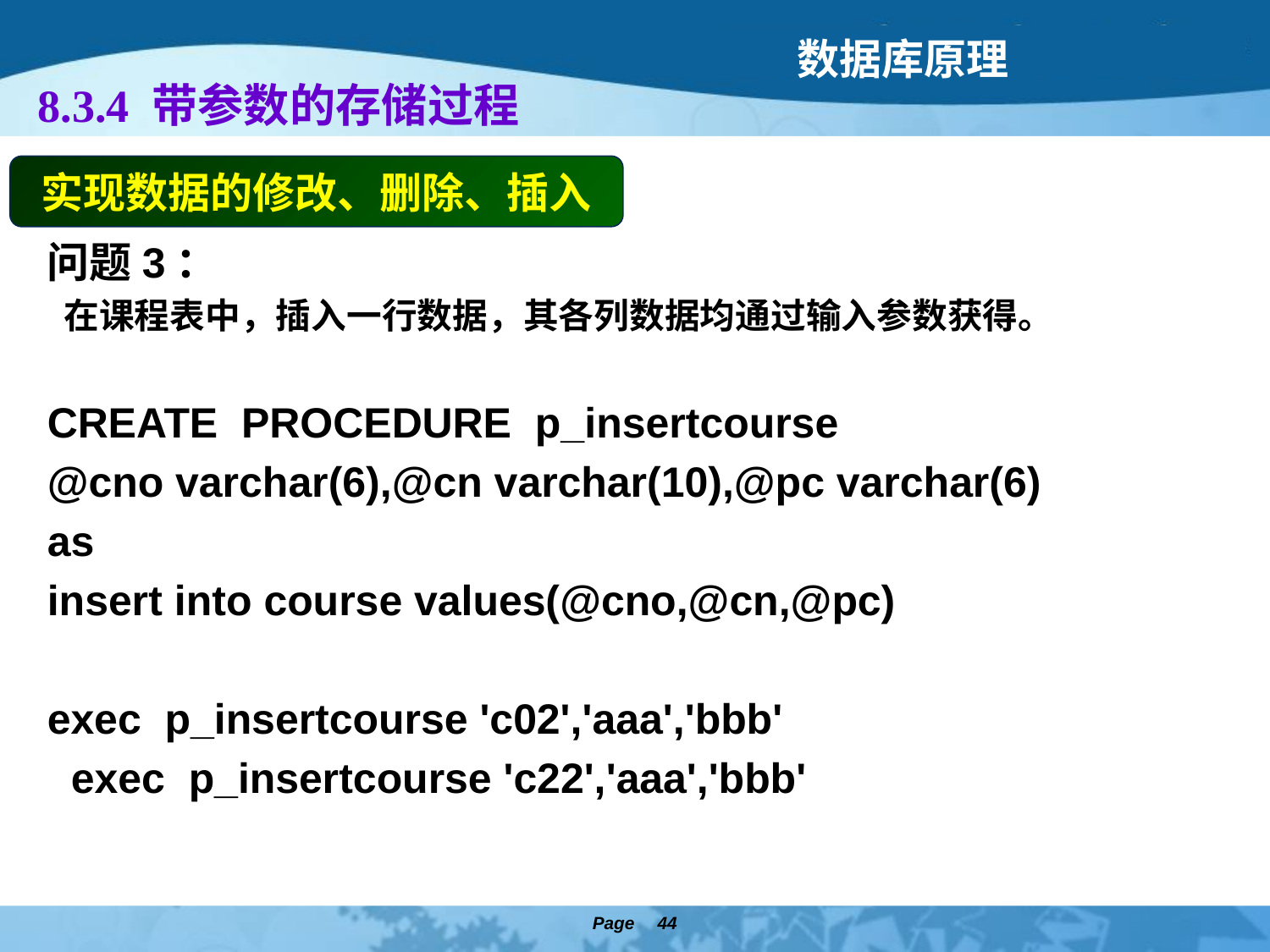

# 8.3.4 带参数的存储过程

实现数据的修改、删除、插入
问题3：
 在课程表中，插入一行数据，其各列数据均通过输入参数获得。
CREATE  PROCEDURE  p_insertcourse
@cno varchar(6),@cn varchar(10),@pc varchar(6)
as
insert into course values(@cno,@cn,@pc)

exec  p_insertcourse 'c02','aaa','bbb'
  exec  p_insertcourse 'c22','aaa','bbb'